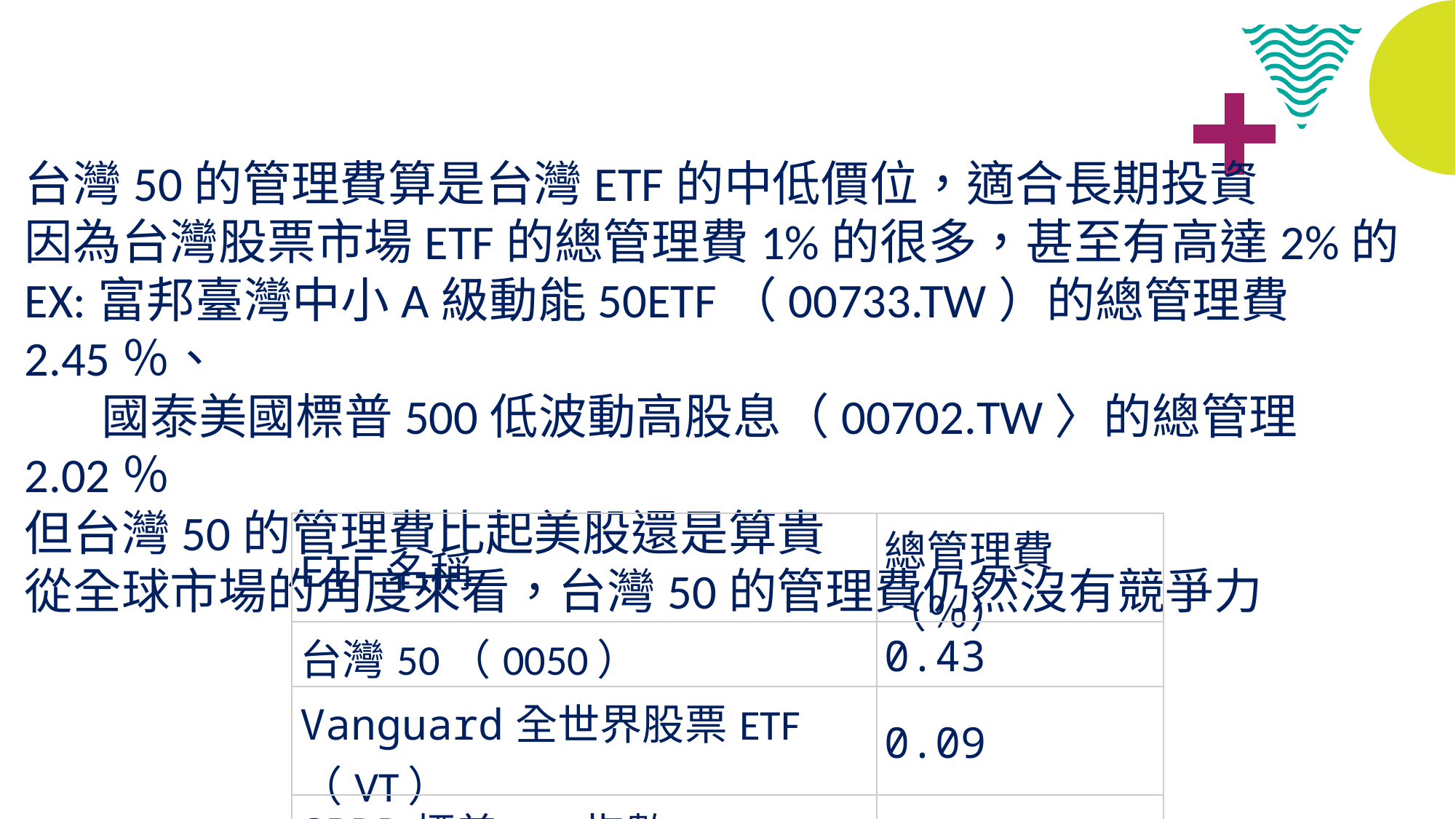

台灣50的管理費算是台灣ETF的中低價位，適合長期投資
因為台灣股票市場ETF的總管理費1%的很多，甚至有高達2%的
EX:富邦臺灣中小A級動能50ETF（00733.TW）的總管理費2.45％、
      國泰美國標普500低波動高股息（00702.TW〉的總管理2.02％
但台灣50的管理費比起美股還是算貴
從全球市場的角度來看，台灣50的管理費仍然沒有競爭力
| ETF名稱 | 總管理費（％） |
| --- | --- |
| 台灣50（0050） | 0.43 |
| Vanguard全世界股票ETF（VT） | 0.09 |
| SPDR標普500指數ETF（SPY） | 0.0945 |